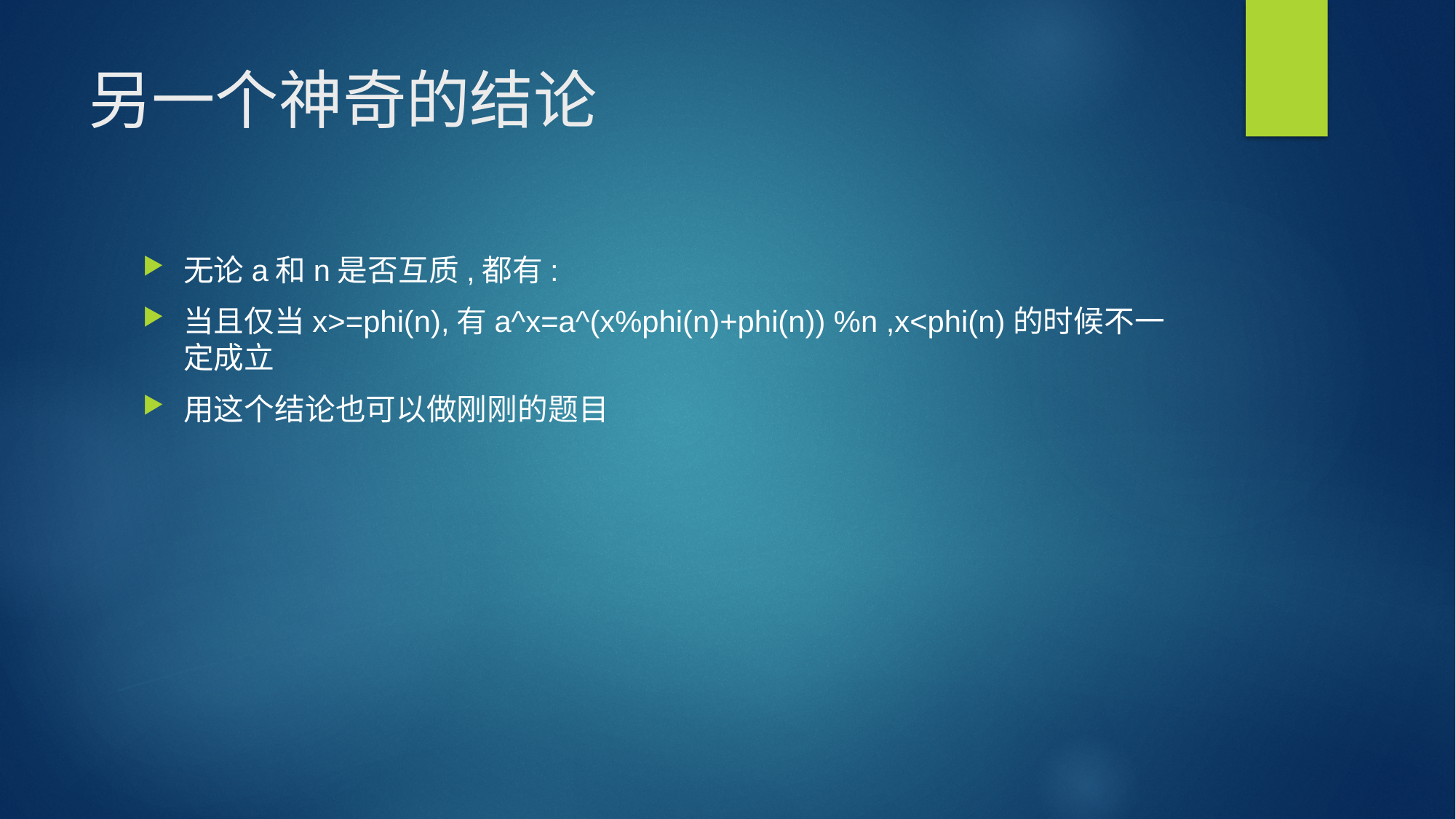

# 另一个神奇的结论
无论a和n是否互质,都有:
当且仅当x>=phi(n),有a^x=a^(x%phi(n)+phi(n)) %n ,x<phi(n)的时候不一定成立
用这个结论也可以做刚刚的题目